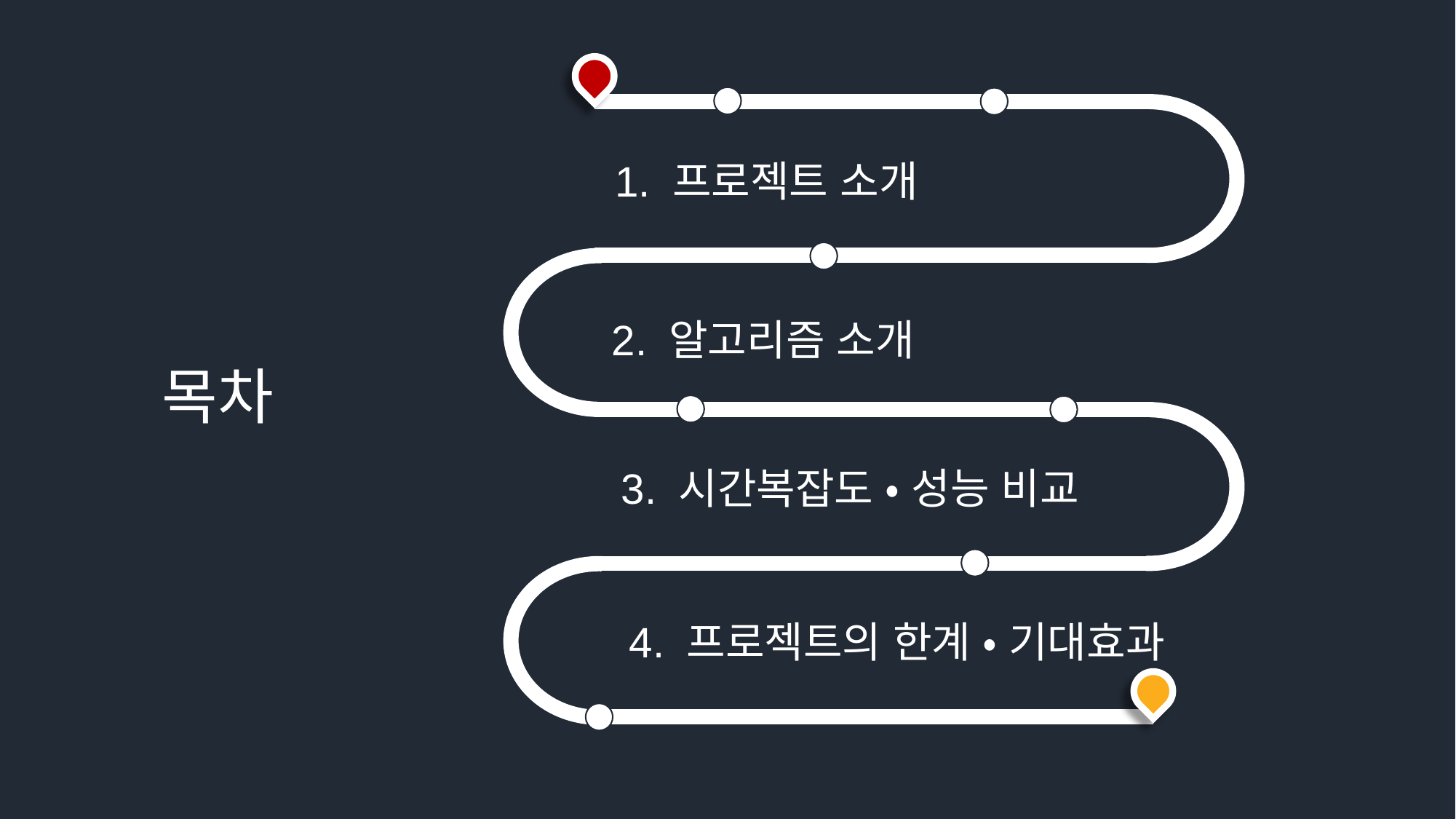

1. 프로젝트 소개

2. 알고리즘 소개
목차

3. 시간복잡도 • 성능 비교

4. 프로젝트의 한계 • 기대효과